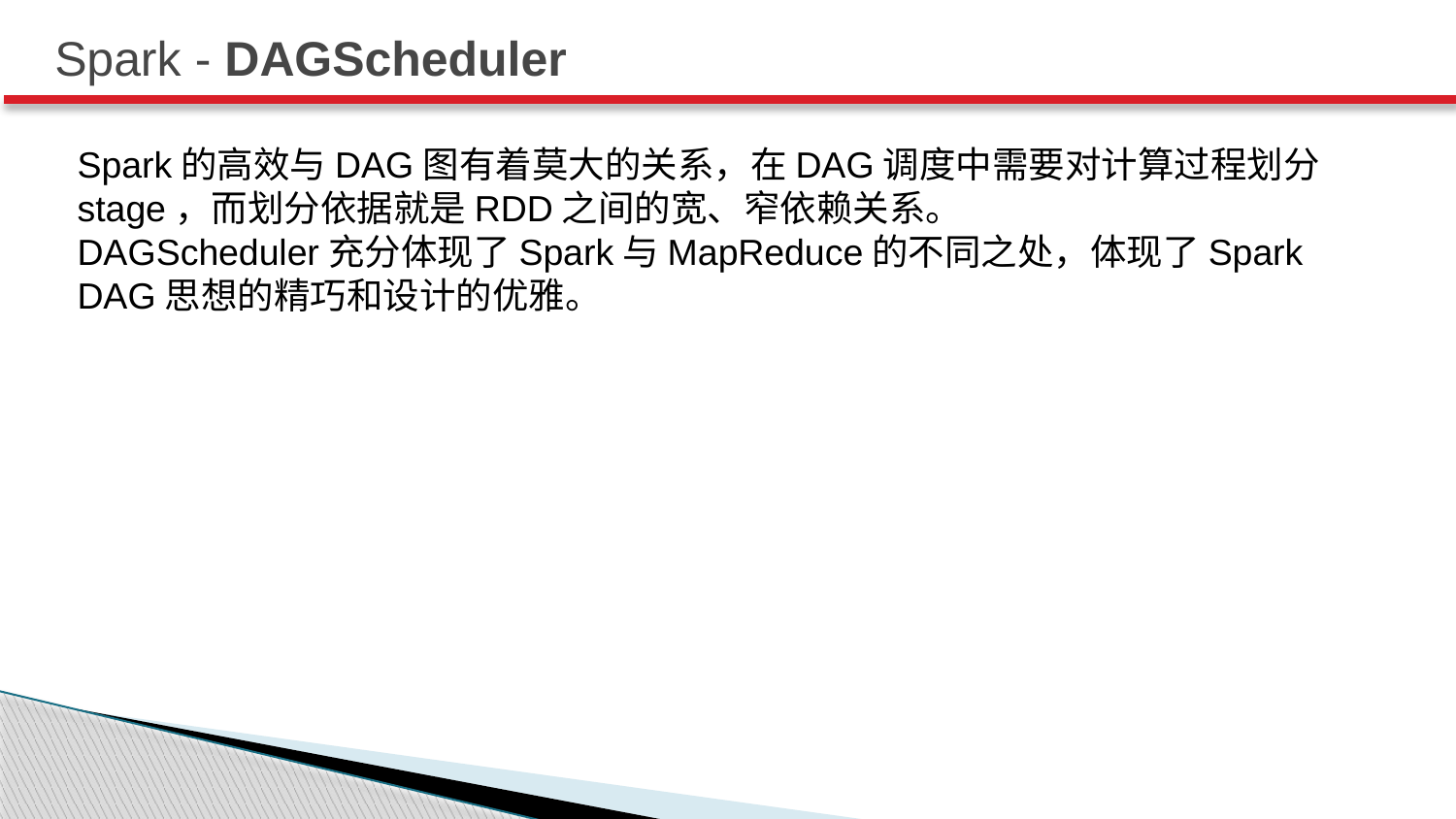

# Spark - DAGScheduler
Spark的高效与DAG图有着莫大的关系，在DAG调度中需要对计算过程划分stage，而划分依据就是RDD之间的宽、窄依赖关系。
DAGScheduler充分体现了Spark与MapReduce的不同之处，体现了Spark DAG思想的精巧和设计的优雅。